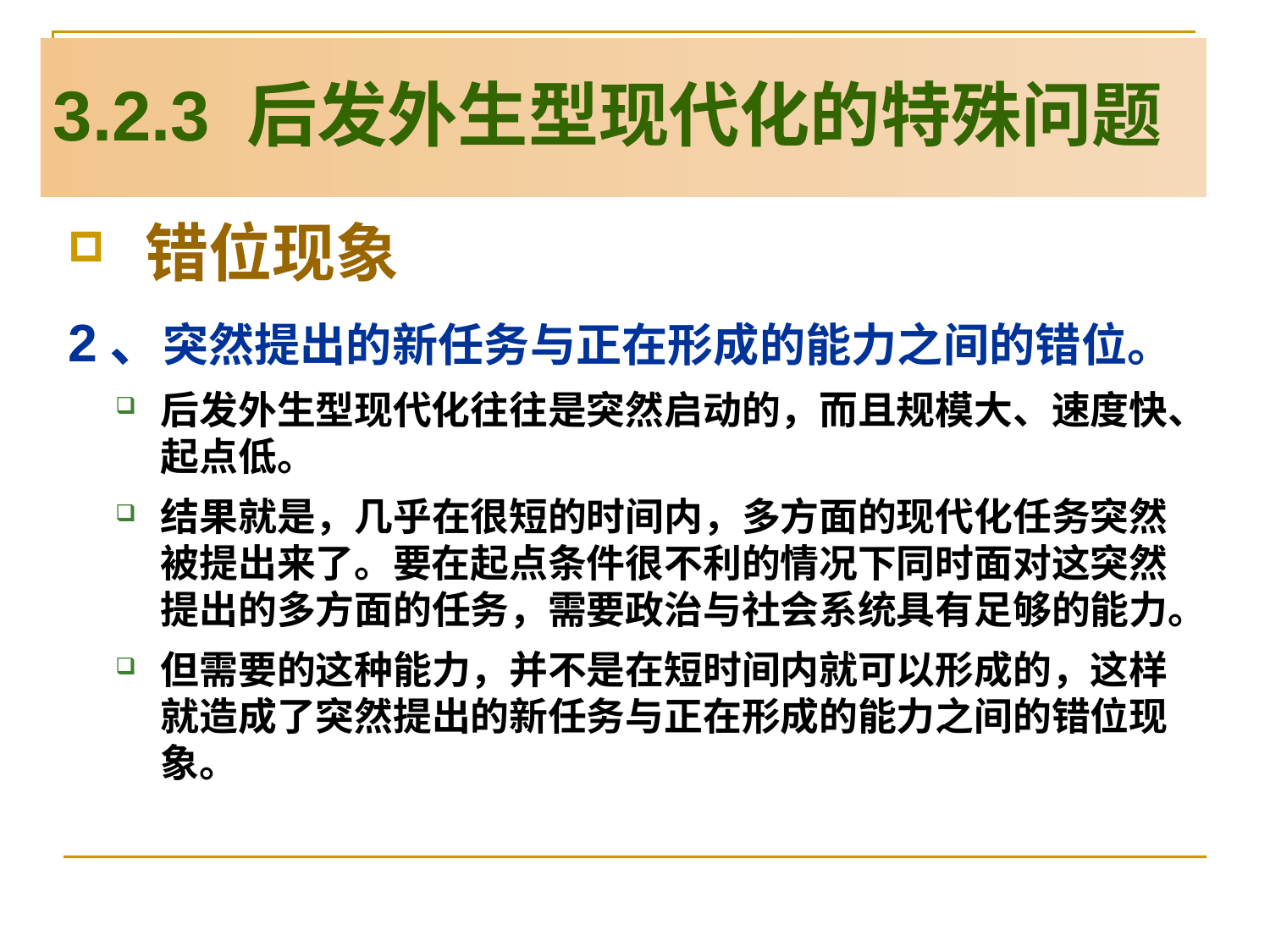

# 3.2.3 后发外生型现代化的特殊问题
 错位现象
2、突然提出的新任务与正在形成的能力之间的错位。
后发外生型现代化往往是突然启动的，而且规模大、速度快、起点低。
结果就是，几乎在很短的时间内，多方面的现代化任务突然被提出来了。要在起点条件很不利的情况下同时面对这突然提出的多方面的任务，需要政治与社会系统具有足够的能力。
但需要的这种能力，并不是在短时间内就可以形成的，这样就造成了突然提出的新任务与正在形成的能力之间的错位现象。
54